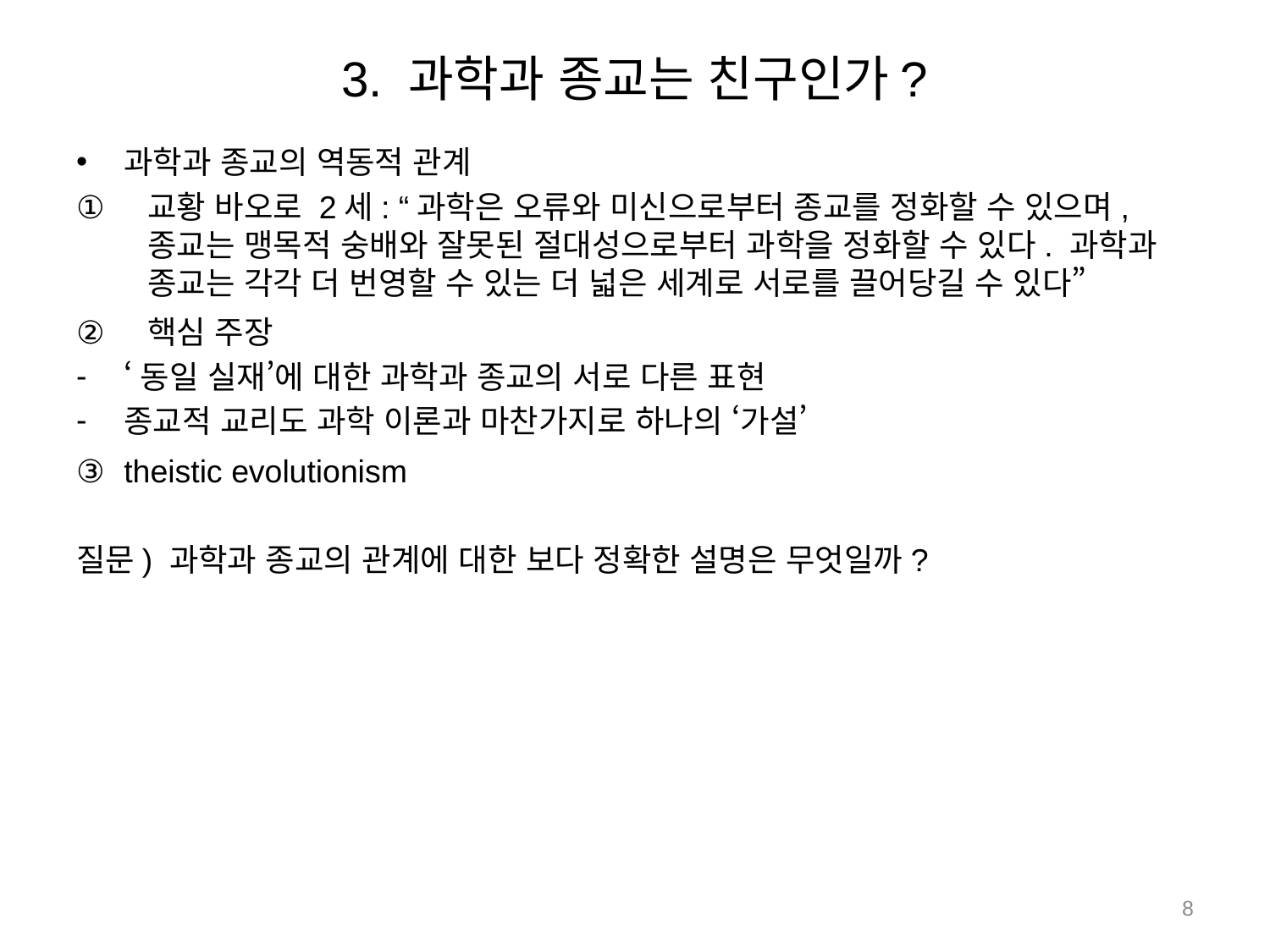

# 3. 과학과 종교는 친구인가?
과학과 종교의 역동적 관계
교황 바오로 2세: “과학은 오류와 미신으로부터 종교를 정화할 수 있으며, 종교는 맹목적 숭배와 잘못된 절대성으로부터 과학을 정화할 수 있다. 과학과 종교는 각각 더 번영할 수 있는 더 넓은 세계로 서로를 끌어당길 수 있다”

핵심 주장
‘동일 실재’에 대한 과학과 종교의 서로 다른 표현
종교적 교리도 과학 이론과 마찬가지로 하나의 ‘가설’

theistic evolutionism

질문) 과학과 종교의 관계에 대한 보다 정확한 설명은 무엇일까?

8